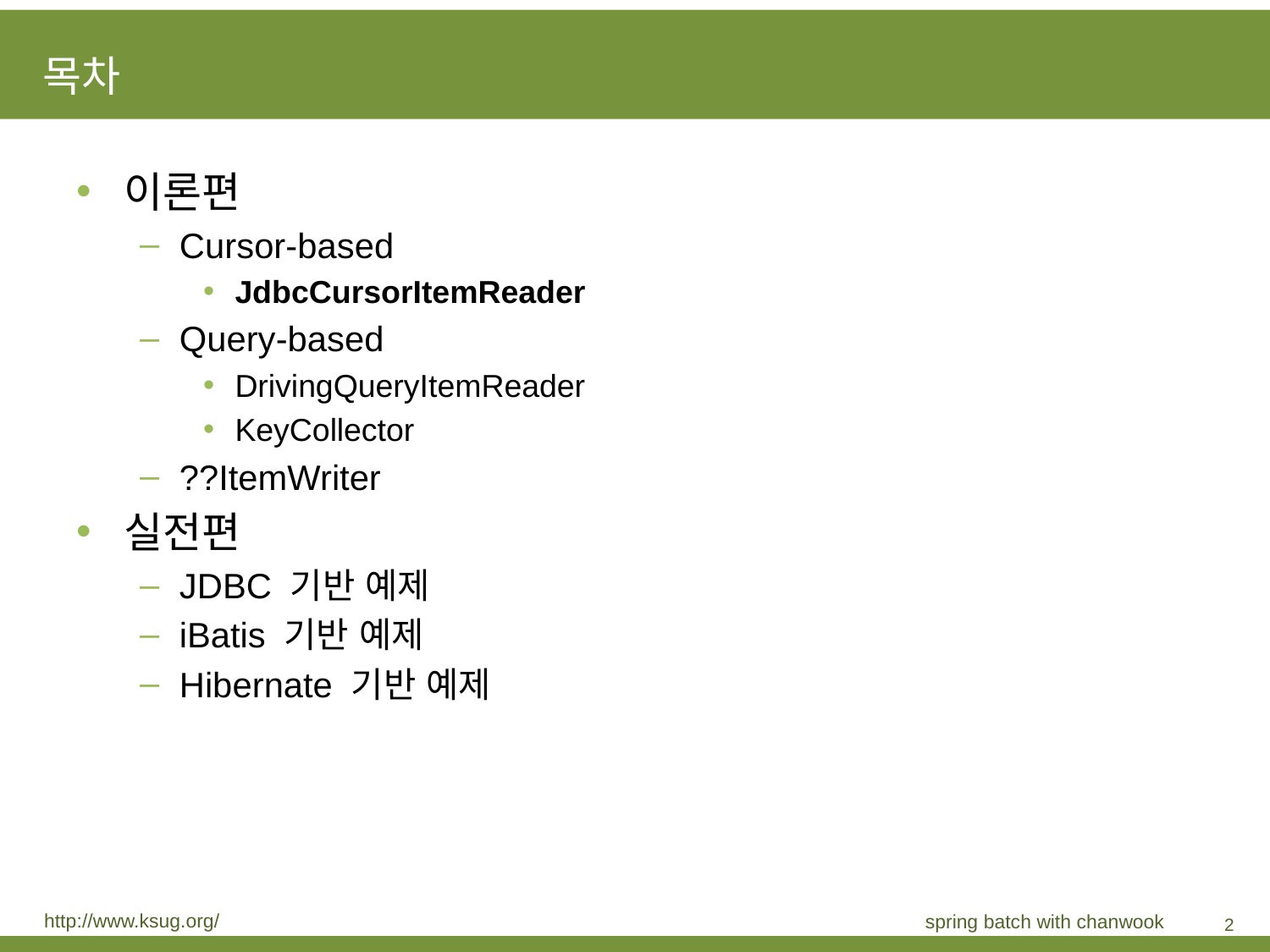

# 목차
이론편
Cursor-based
JdbcCursorItemReader
Query-based
DrivingQueryItemReader
KeyCollector
??ItemWriter
실전편
JDBC 기반 예제
iBatis 기반 예제
Hibernate 기반 예제

http://www.ksug.org/
spring batch with chanwook
2